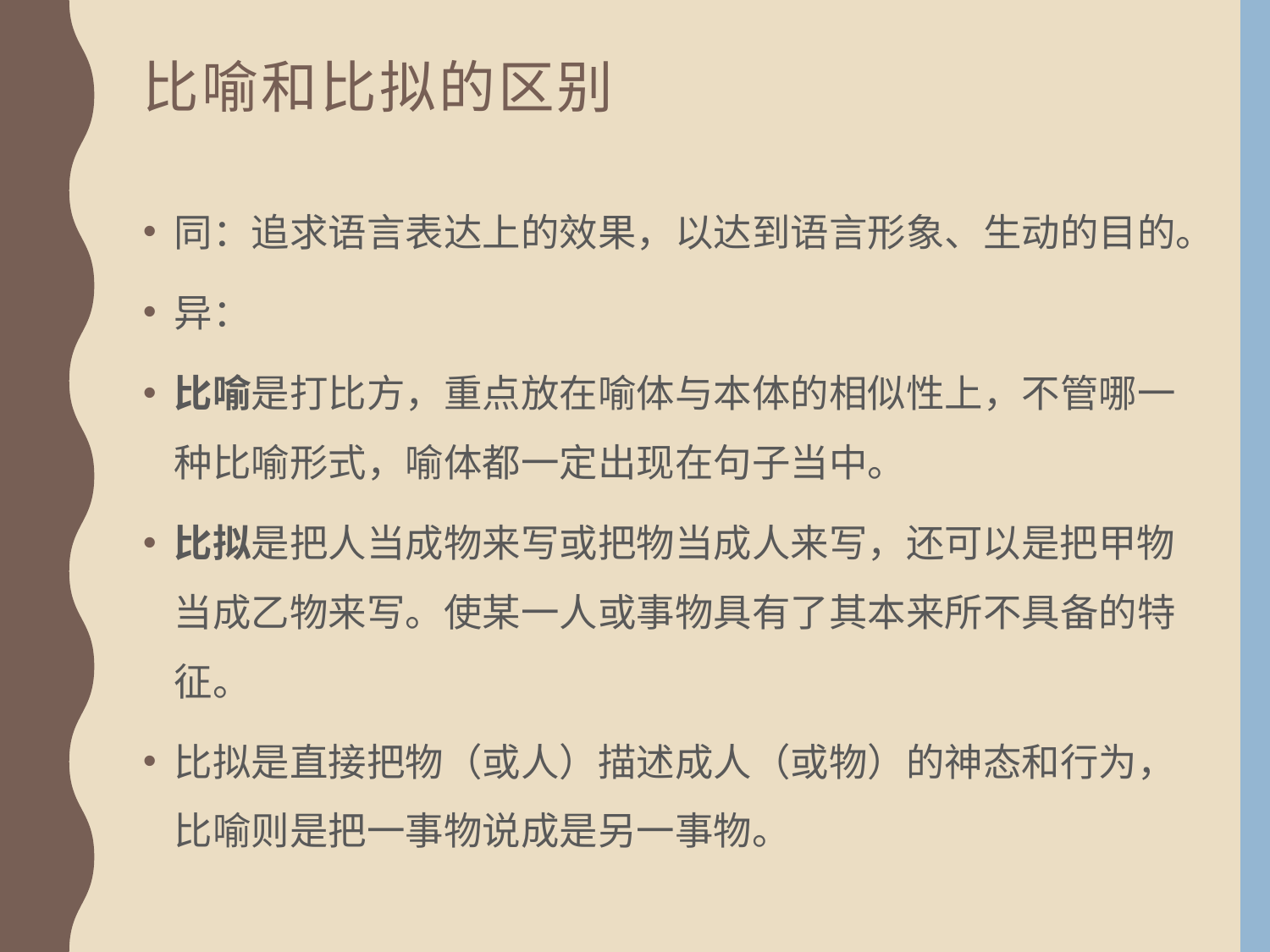

# 比喻和比拟的区别
同：追求语言表达上的效果，以达到语言形象、生动的目的。
异：
比喻是打比方，重点放在喻体与本体的相似性上，不管哪一种比喻形式，喻体都一定出现在句子当中。
比拟是把人当成物来写或把物当成人来写，还可以是把甲物当成乙物来写。使某一人或事物具有了其本来所不具备的特征。
比拟是直接把物（或人）描述成人（或物）的神态和行为，比喻则是把一事物说成是另一事物。